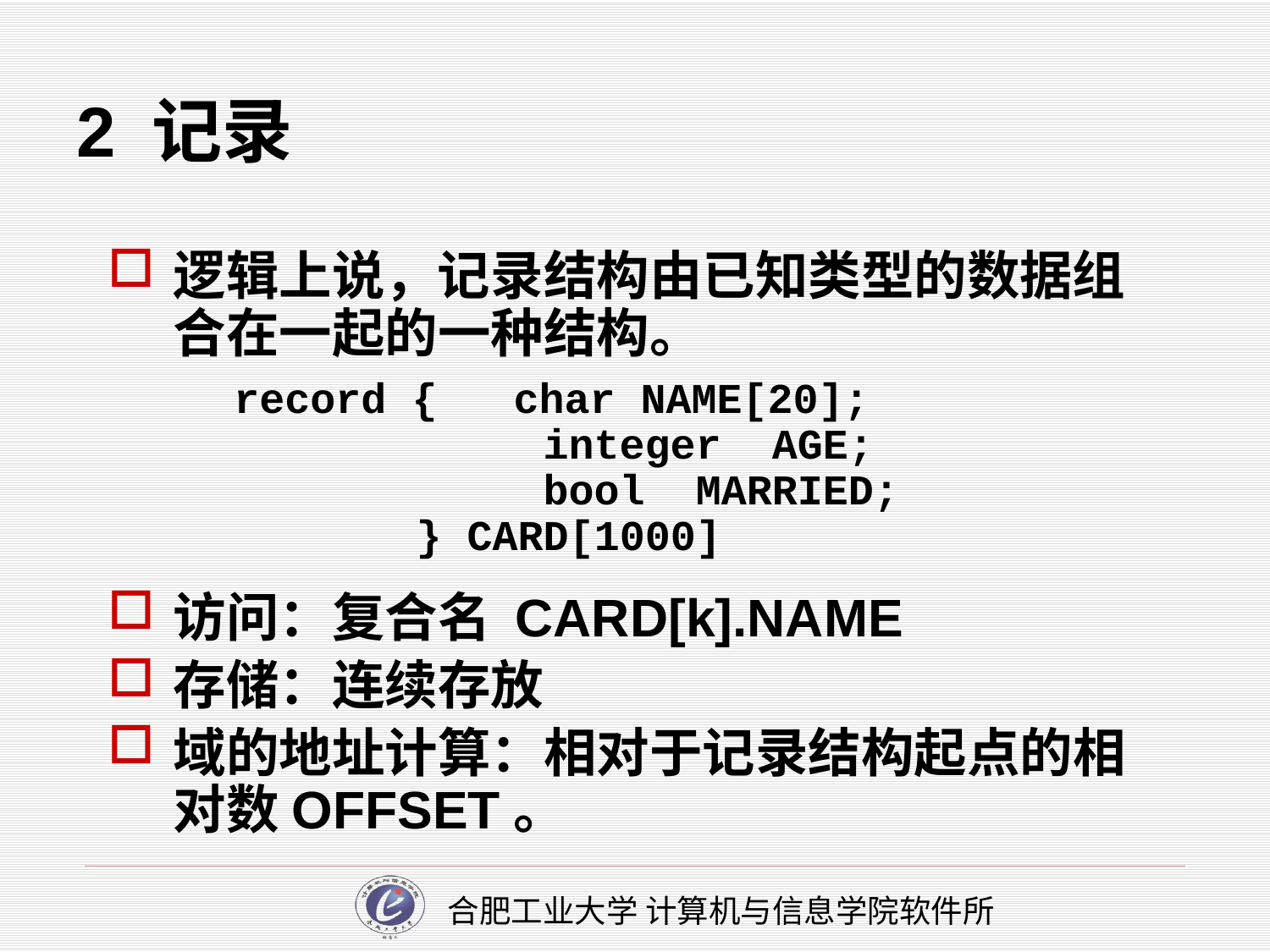

# 2 记录
逻辑上说，记录结构由已知类型的数据组合在一起的一种结构。
	record {   char NAME[20];
    	 	integer  AGE;
    	 	bool  MARRIED;
 	     } CARD[1000]
访问：复合名 CARD[k].NAME
存储：连续存放
域的地址计算：相对于记录结构起点的相对数OFFSET。
33